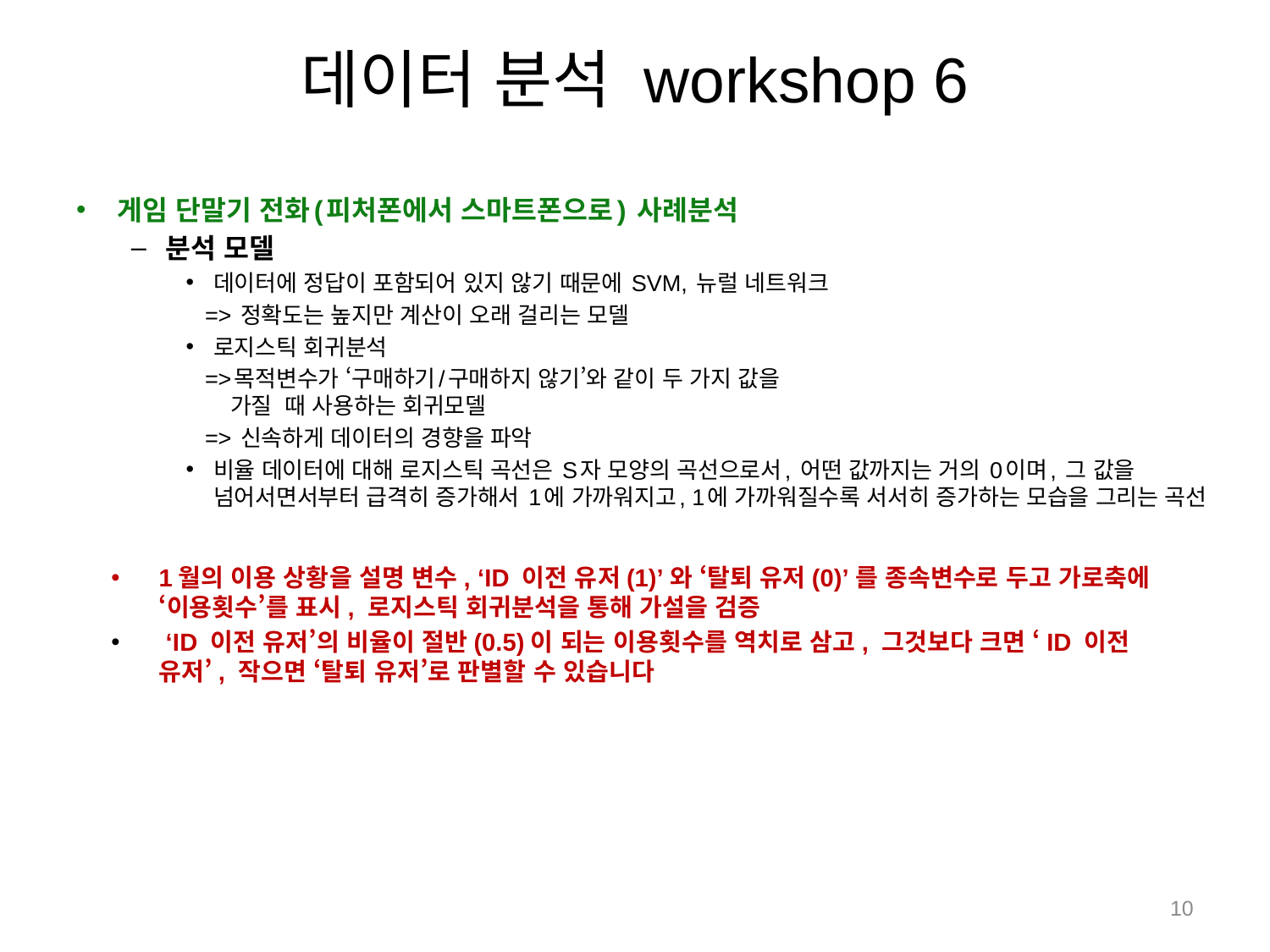

# 데이터 분석 workshop 6
게임 단말기 전화(피처폰에서 스마트폰으로) 사례분석
분석 모델
데이터에 정답이 포함되어 있지 않기 때문에 SVM, 뉴럴 네트워크
   => 정확도는 높지만 계산이 오래 걸리는 모델
로지스틱 회귀분석
   =>목적변수가 ‘구매하기/구매하지 않기’와 같이 두 가지 값을
       가질  때 사용하는 회귀모델
   => 신속하게 데이터의 경향을 파악
비율 데이터에 대해 로지스틱 곡선은 S자 모양의 곡선으로서, 어떤 값까지는 거의 0이며, 그 값을 넘어서면서부터 급격히 증가해서 1에 가까워지고, 1에 가까워질수록 서서히 증가하는 모습을 그리는 곡선

1월의 이용 상황을 설명 변수, ‘ID 이전 유저(1)’와 ‘탈퇴 유저(0)’를 종속변수로 두고 가로축에 ‘이용횟수’를 표시, 로지스틱 회귀분석을 통해 가설을 검증
 ‘ID 이전 유저’의 비율이 절반(0.5)이 되는 이용횟수를 역치로 삼고, 그것보다 크면 ‘ID 이전 유저’, 작으면 ‘탈퇴 유저’로 판별할 수 있습니다
10